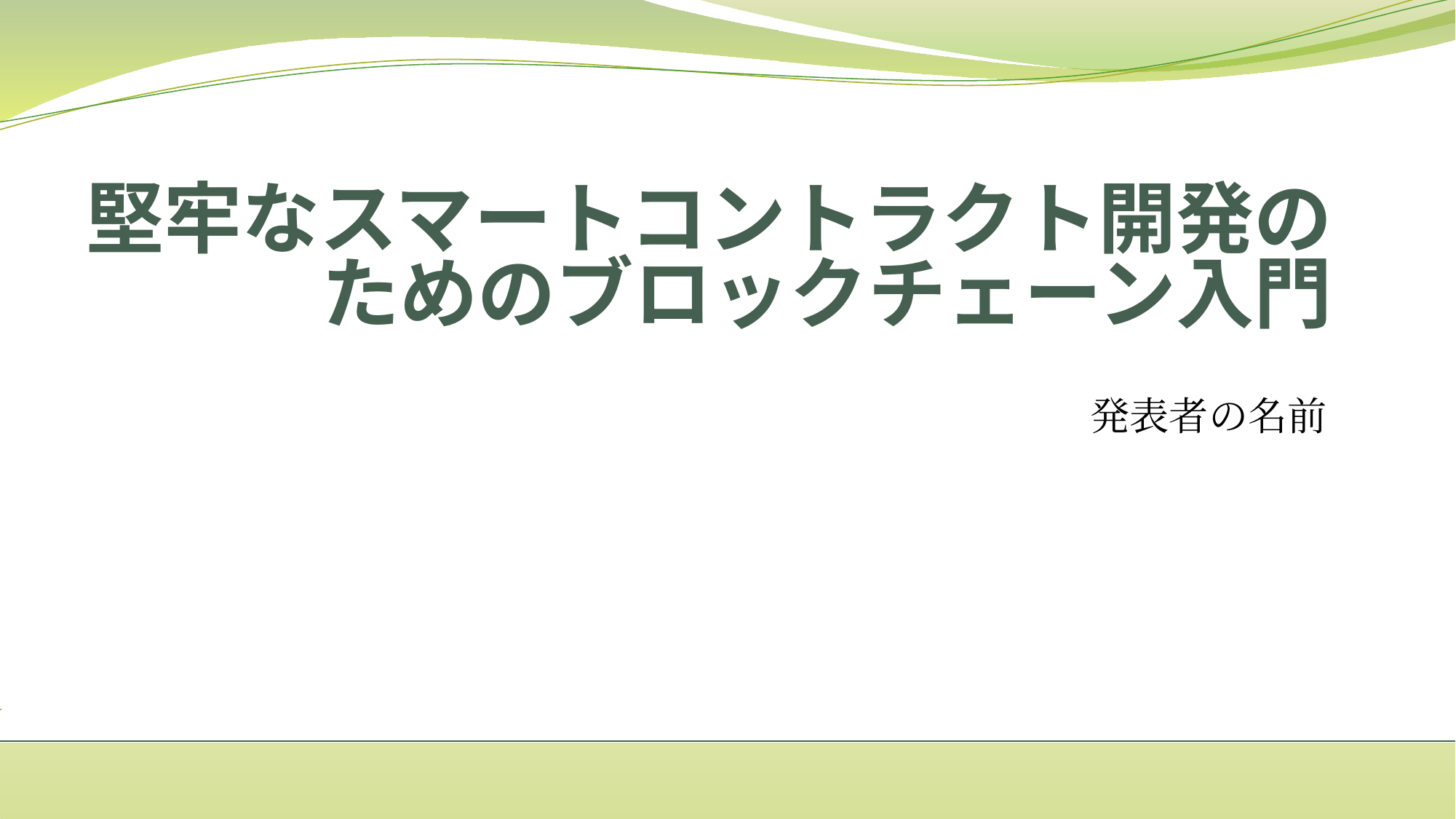

# 堅牢なスマートコントラクト開発の ためのブロックチェーン入門
発表者の名前